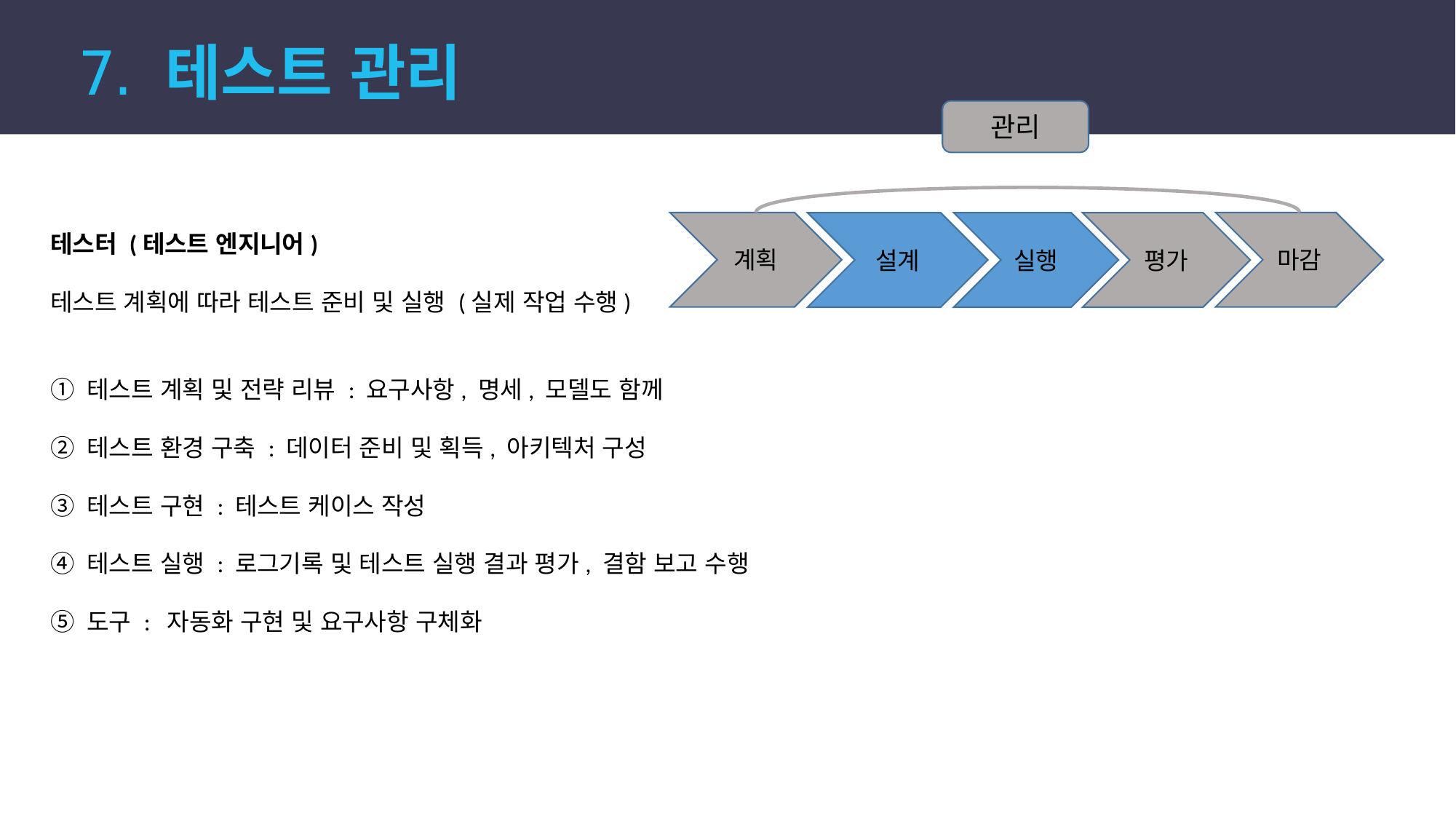

7. 테스트 관리
관리

테스터 (테스트 엔지니어)

테스트 계획에 따라 테스트 준비 및 실행 (실제 작업 수행)

① 테스트 계획 및 전략 리뷰 : 요구사항, 명세, 모델도 함께

② 테스트 환경 구축 : 데이터 준비 및 획득, 아키텍처 구성

③ 테스트 구현 : 테스트 케이스 작성

④ 테스트 실행 : 로그기록 및 테스트 실행 결과 평가, 결함 보고 수행

⑤ 도구 :  자동화 구현 및 요구사항 구체화

계획
마감
설계
실행
평가